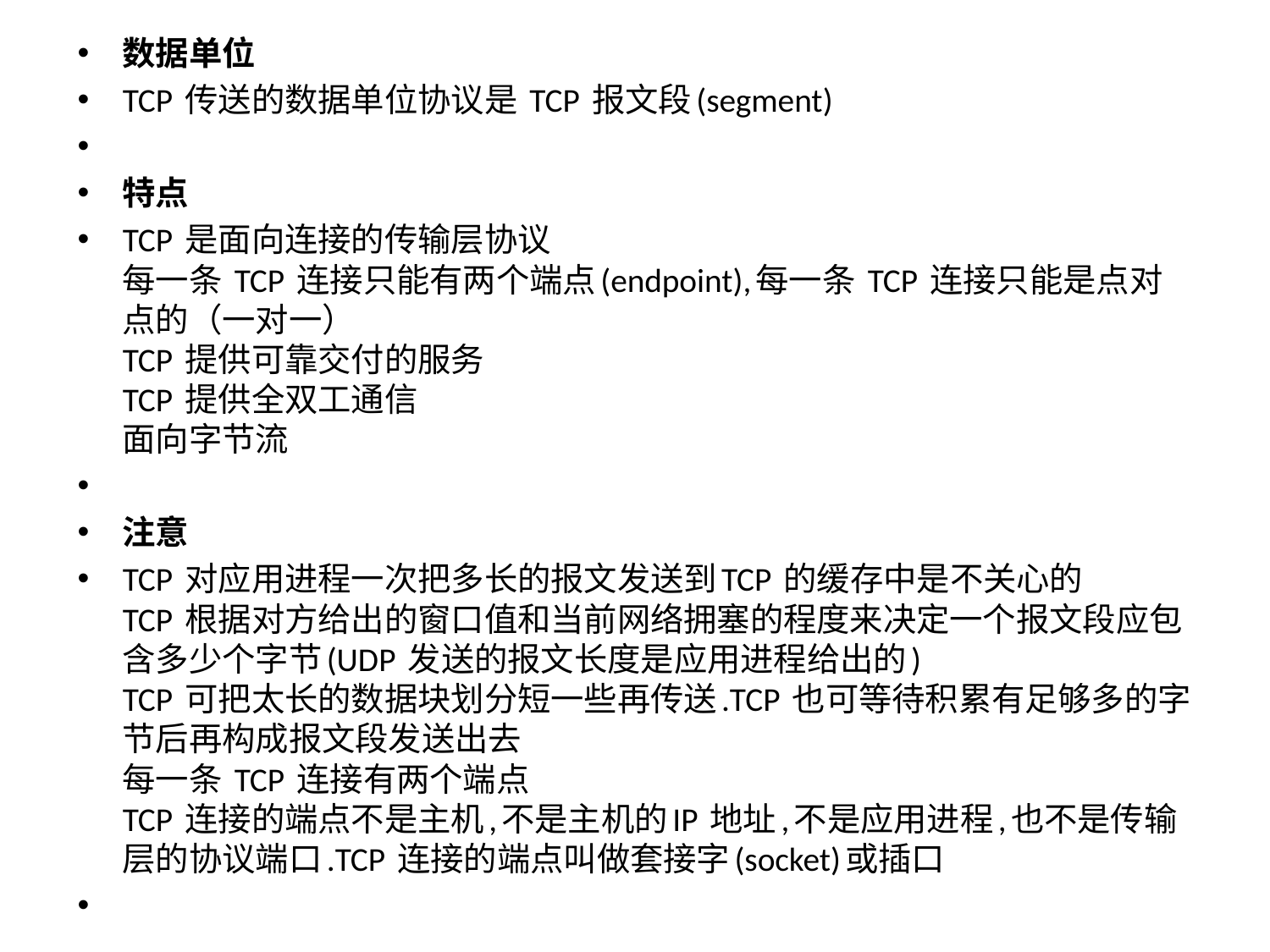

数据单位
TCP 传送的数据单位协议是 TCP 报文段(segment)

特点
TCP 是面向连接的传输层协议
每一条 TCP 连接只能有两个端点(endpoint),每一条 TCP 连接只能是点对点的（一对一）
TCP 提供可靠交付的服务
TCP 提供全双工通信
面向字节流

注意
TCP 对应用进程一次把多长的报文发送到TCP 的缓存中是不关心的
TCP 根据对方给出的窗口值和当前网络拥塞的程度来决定一个报文段应包含多少个字节(UDP 发送的报文长度是应用进程给出的)
TCP 可把太长的数据块划分短一些再传送.TCP 也可等待积累有足够多的字节后再构成报文段发送出去
每一条 TCP 连接有两个端点
TCP 连接的端点不是主机,不是主机的IP 地址,不是应用进程,也不是传输层的协议端口.TCP 连接的端点叫做套接字(socket)或插口